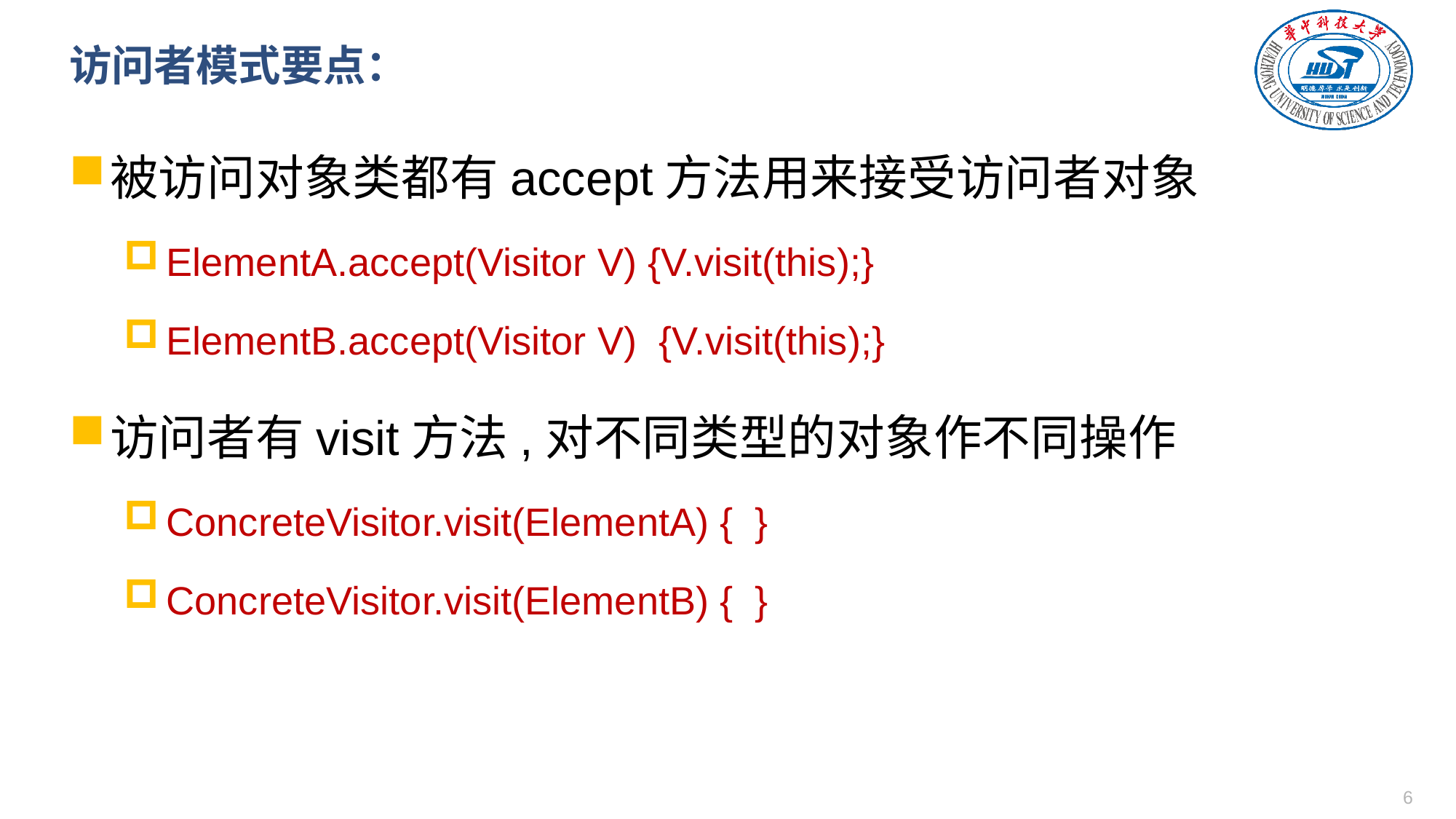

# 访问者模式要点：
被访问对象类都有accept方法用来接受访问者对象
ElementA.accept(Visitor V) {V.visit(this);}
ElementB.accept(Visitor V)  {V.visit(this);}
访问者有visit方法,对不同类型的对象作不同操作
ConcreteVisitor.visit(ElementA) {  }
ConcreteVisitor.visit(ElementB) {  }
6